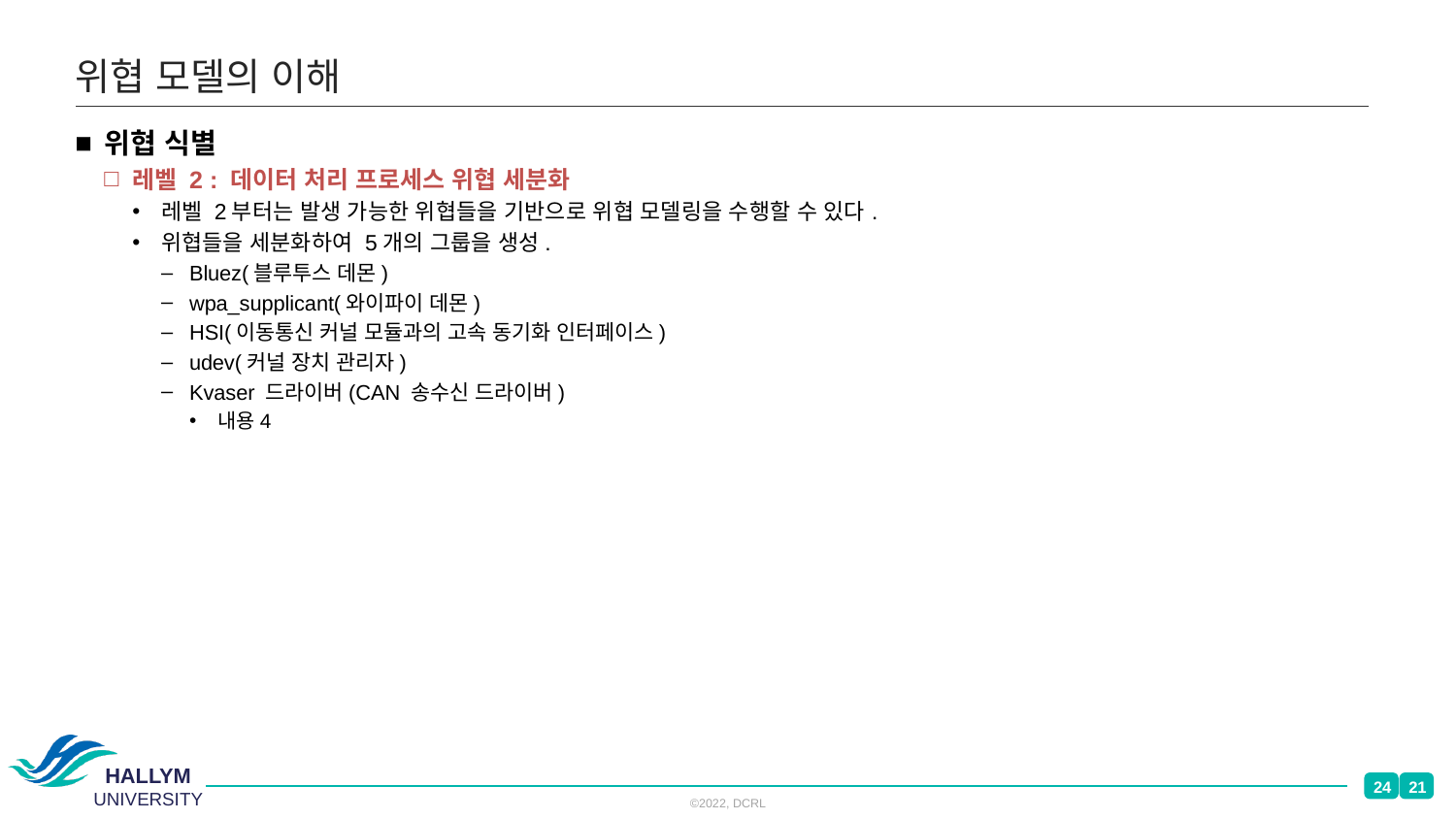

# 위협 모델의 이해
위협 식별
레벨 2 : 데이터 처리 프로세스 위협 세분화
레벨 2부터는 발생 가능한 위협들을 기반으로 위협 모델링을 수행할 수 있다.
위협들을 세분화하여 5개의 그룹을 생성.
Bluez(블루투스 데몬)
wpa_supplicant(와이파이 데몬)
HSI(이동통신 커널 모듈과의 고속 동기화 인터페이스)
udev(커널 장치 관리자)
Kvaser 드라이버(CAN 송수신 드라이버)
내용4